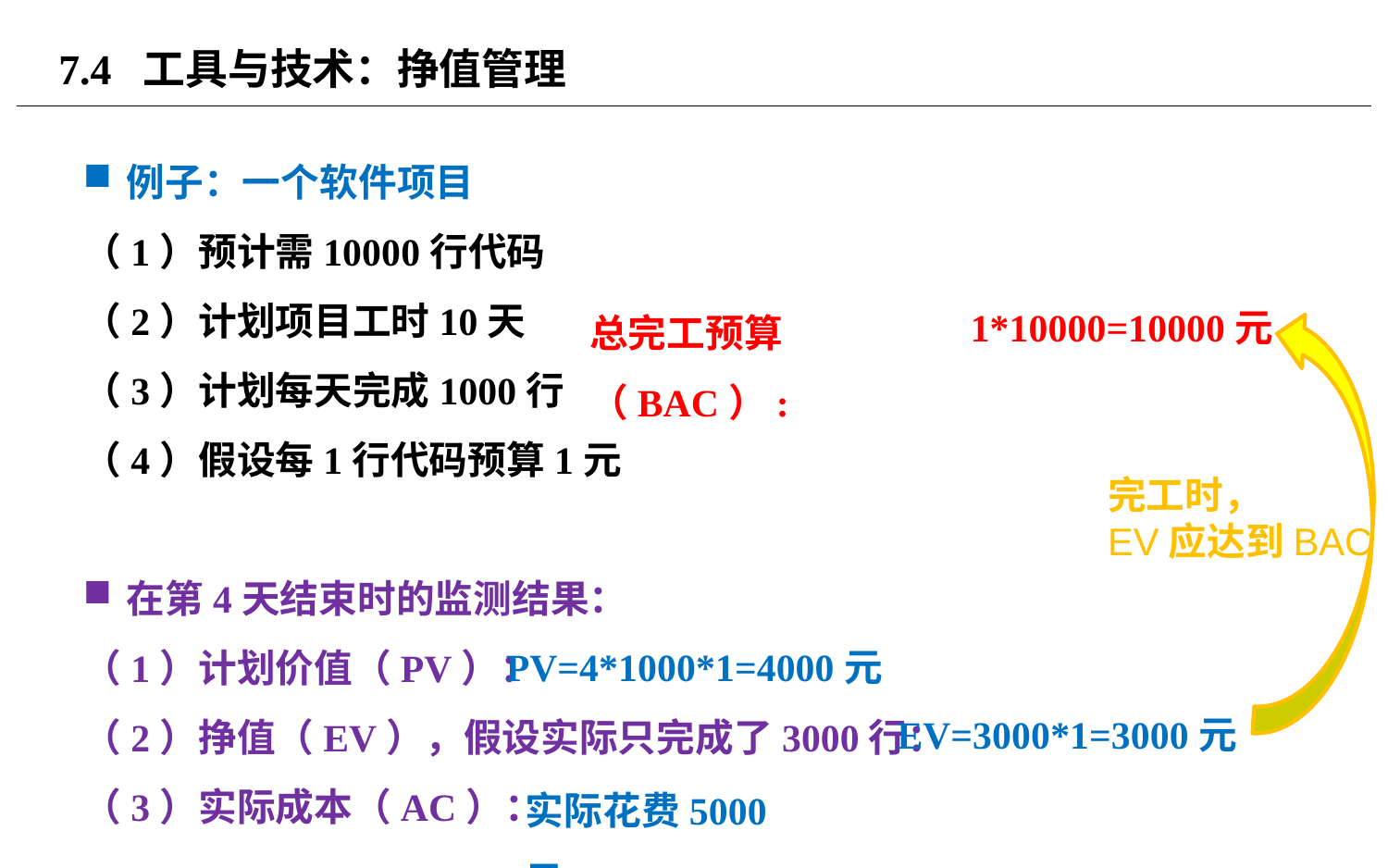

# 7.4  工具与技术：挣值管理
例子：一个软件项目
（1）预计需10000行代码
（2）计划项目工时10天
（3）计划每天完成1000行
（4）假设每1行代码预算1元

在第4天结束时的监测结果：
（1）计划价值（PV）：
（2）挣值（EV），假设实际只完成了3000行：
（3）实际成本（AC）：

总完工预算（BAC）:
1*10000=10000元
完工时，
EV应达到BAC

PV=4*1000*1=4000元
EV=3000*1=3000元
实际花费5000元